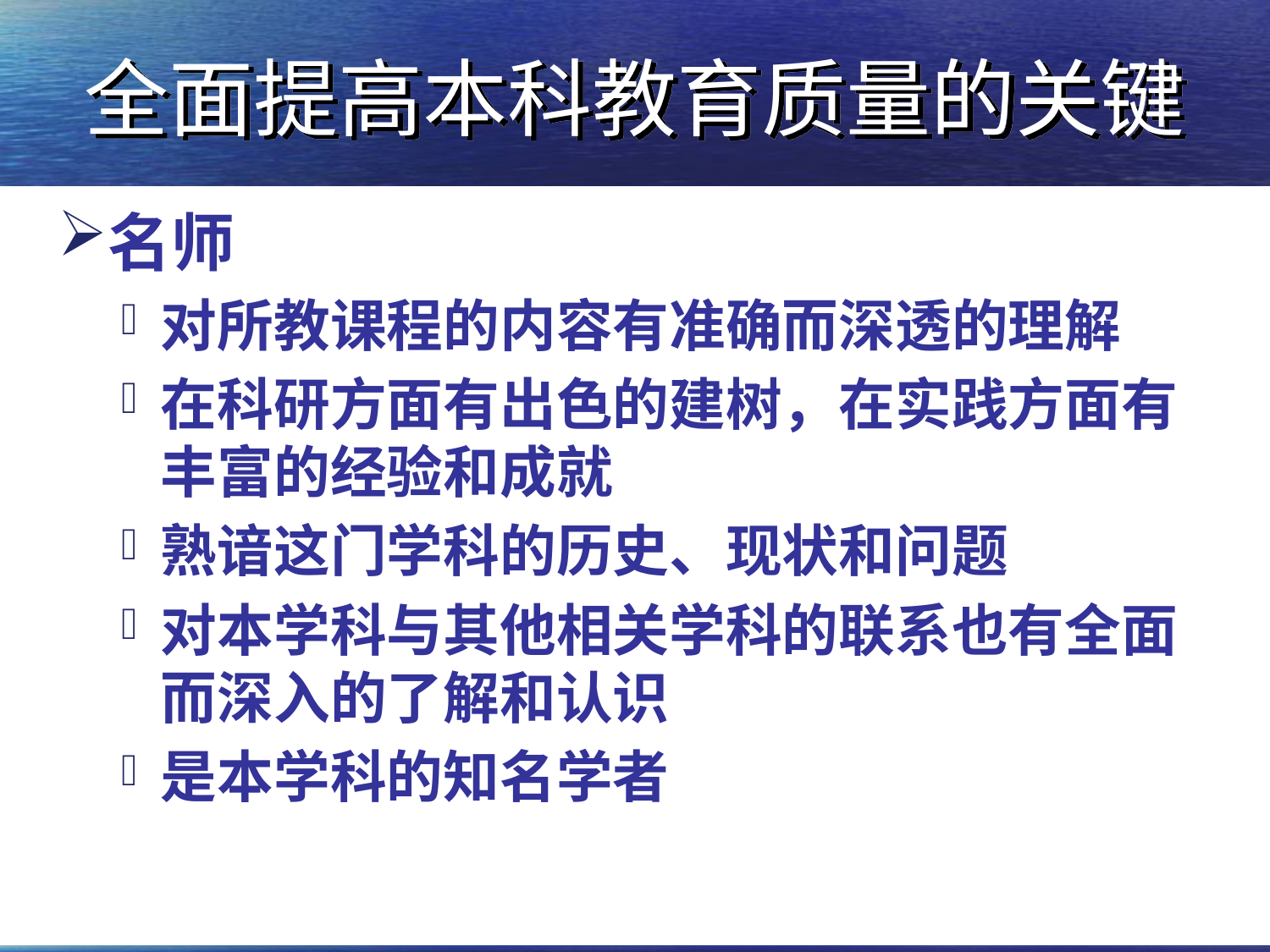

# 全面提高本科教育质量的关键
名师
对所教课程的内容有准确而深透的理解
在科研方面有出色的建树，在实践方面有丰富的经验和成就
熟谙这门学科的历史、现状和问题
对本学科与其他相关学科的联系也有全面而深入的了解和认识
是本学科的知名学者